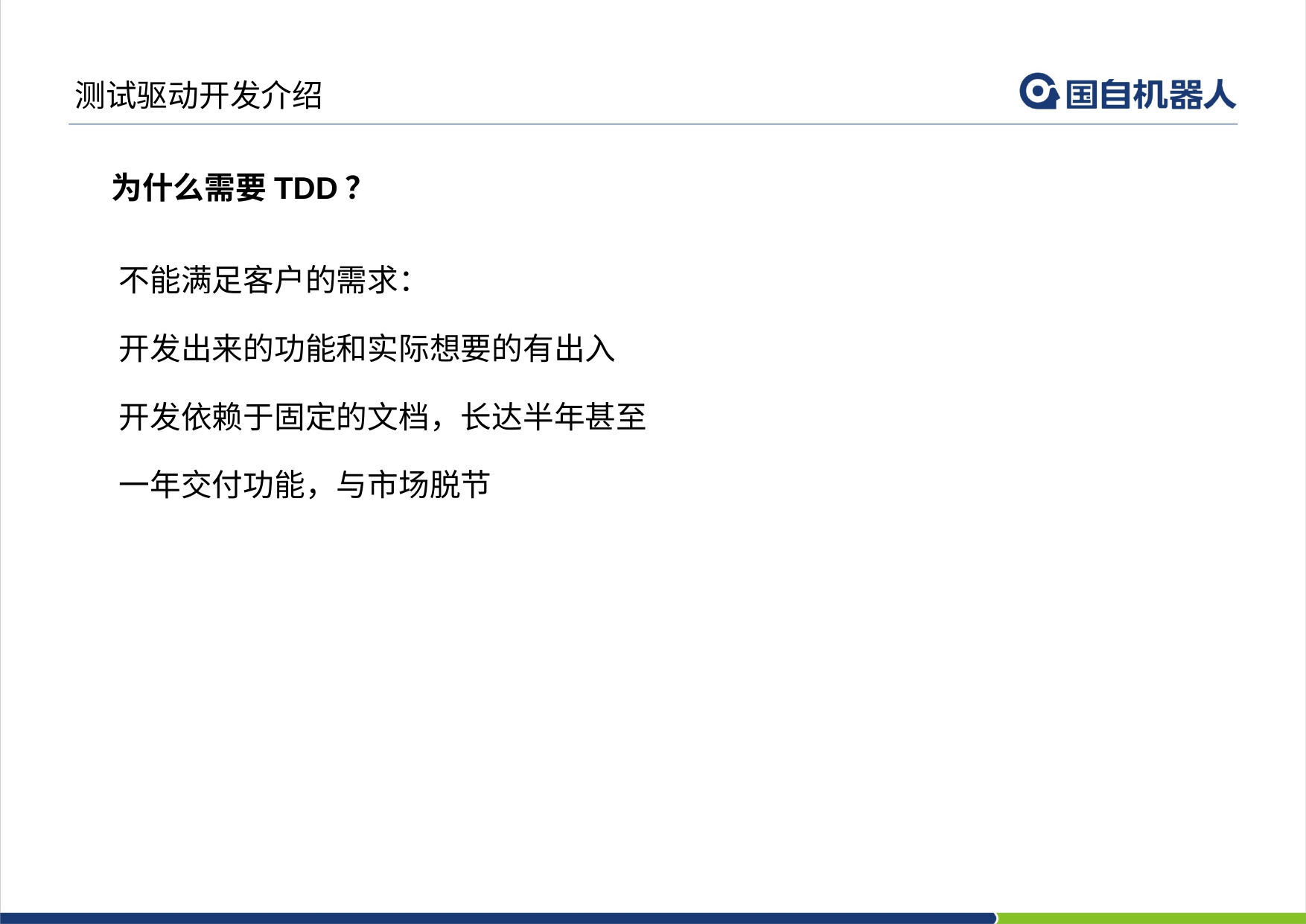

测试驱动开发介绍
为什么需要TDD？
不能满足客户的需求：
开发出来的功能和实际想要的有出入
开发依赖于固定的文档，长达半年甚至
一年交付功能，与市场脱节